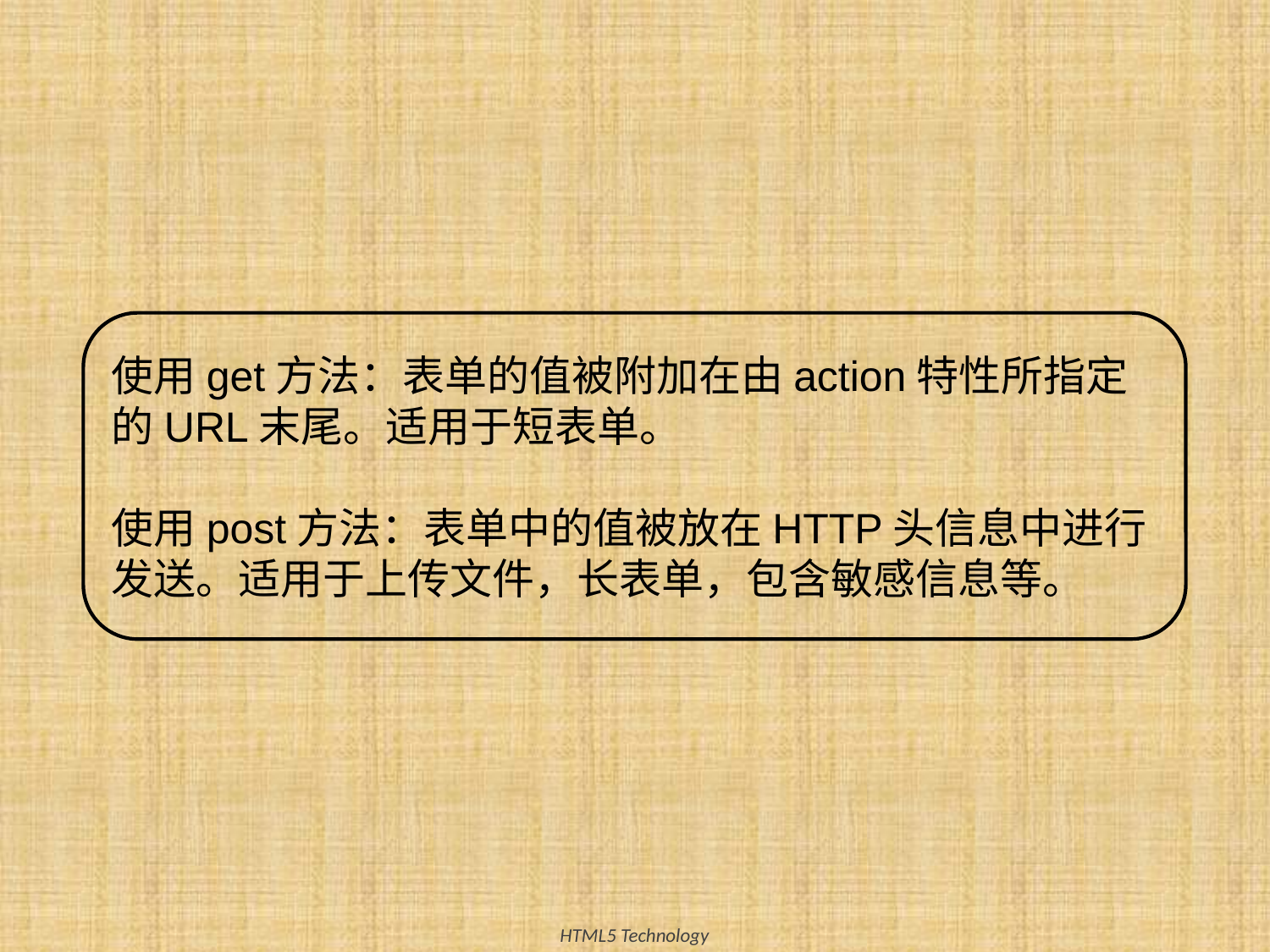

使用get方法：表单的值被附加在由action特性所指定的URL末尾。适用于短表单。

使用post方法：表单中的值被放在HTTP头信息中进行发送。适用于上传文件，长表单，包含敏感信息等。
7
HTML5 Technology